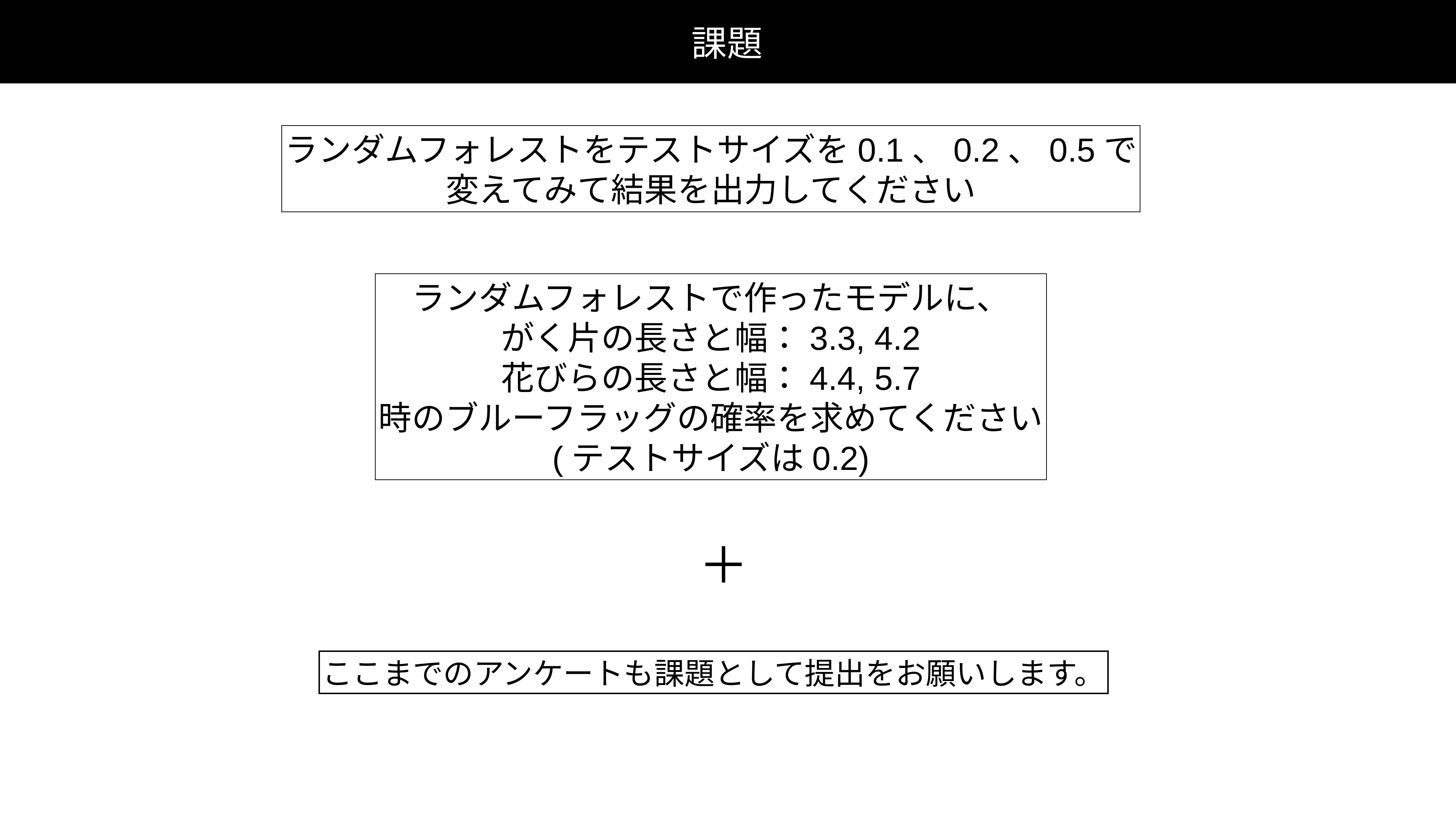

課題
ランダムフォレストをテストサイズを0.1、0.2、0.5で
変えてみて結果を出力してください
ランダムフォレストで作ったモデルに、
がく片の長さと幅：3.3, 4.2
花びらの長さと幅：4.4, 5.7
時のブルーフラッグの確率を求めてください
(テストサイズは0.2)
＋
ここまでのアンケートも課題として提出をお願いします。